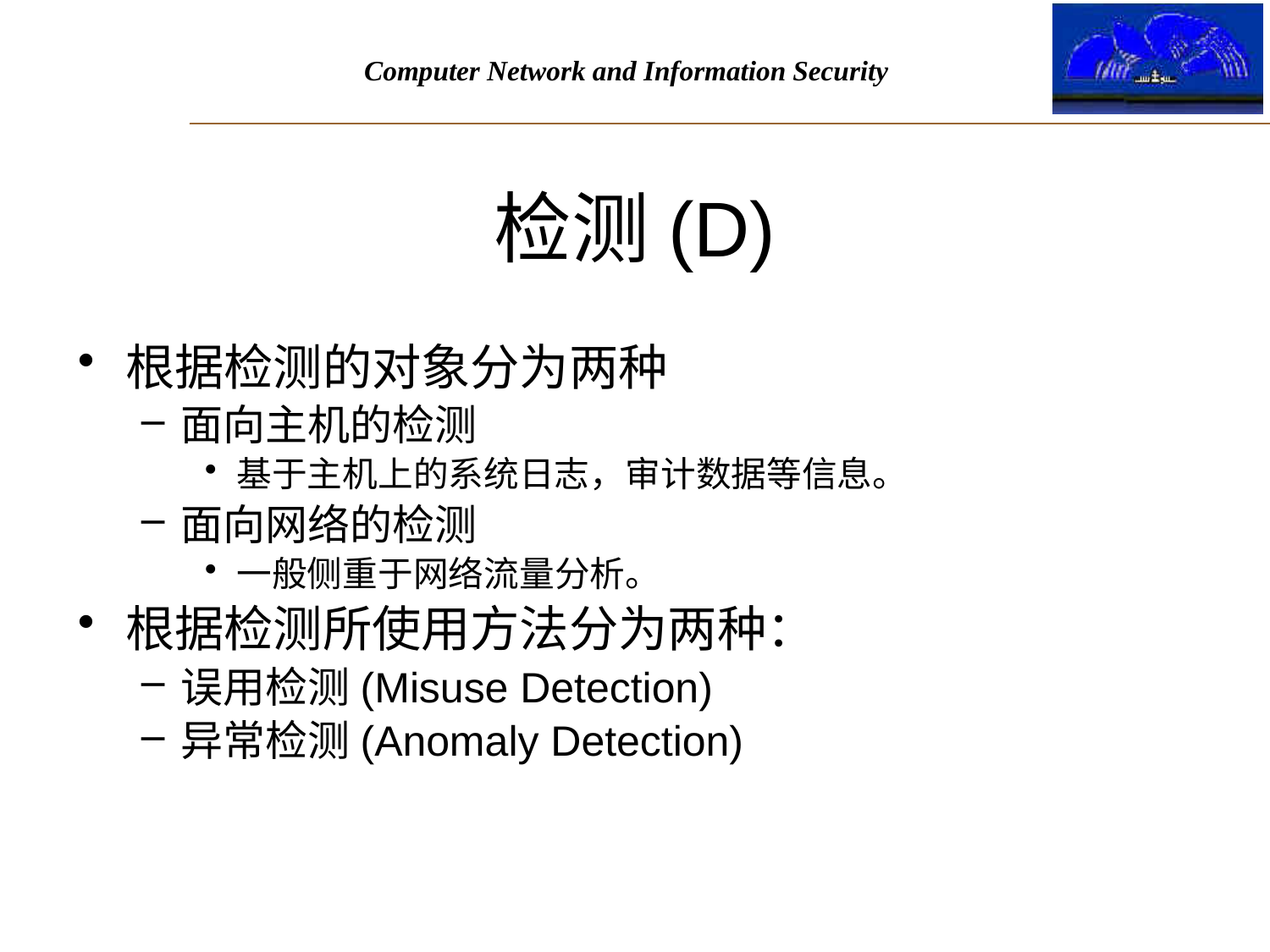

# 检测(D)
根据检测的对象分为两种
面向主机的检测
基于主机上的系统日志，审计数据等信息。
面向网络的检测
一般侧重于网络流量分析。
根据检测所使用方法分为两种：
误用检测(Misuse Detection)
异常检测(Anomaly Detection)